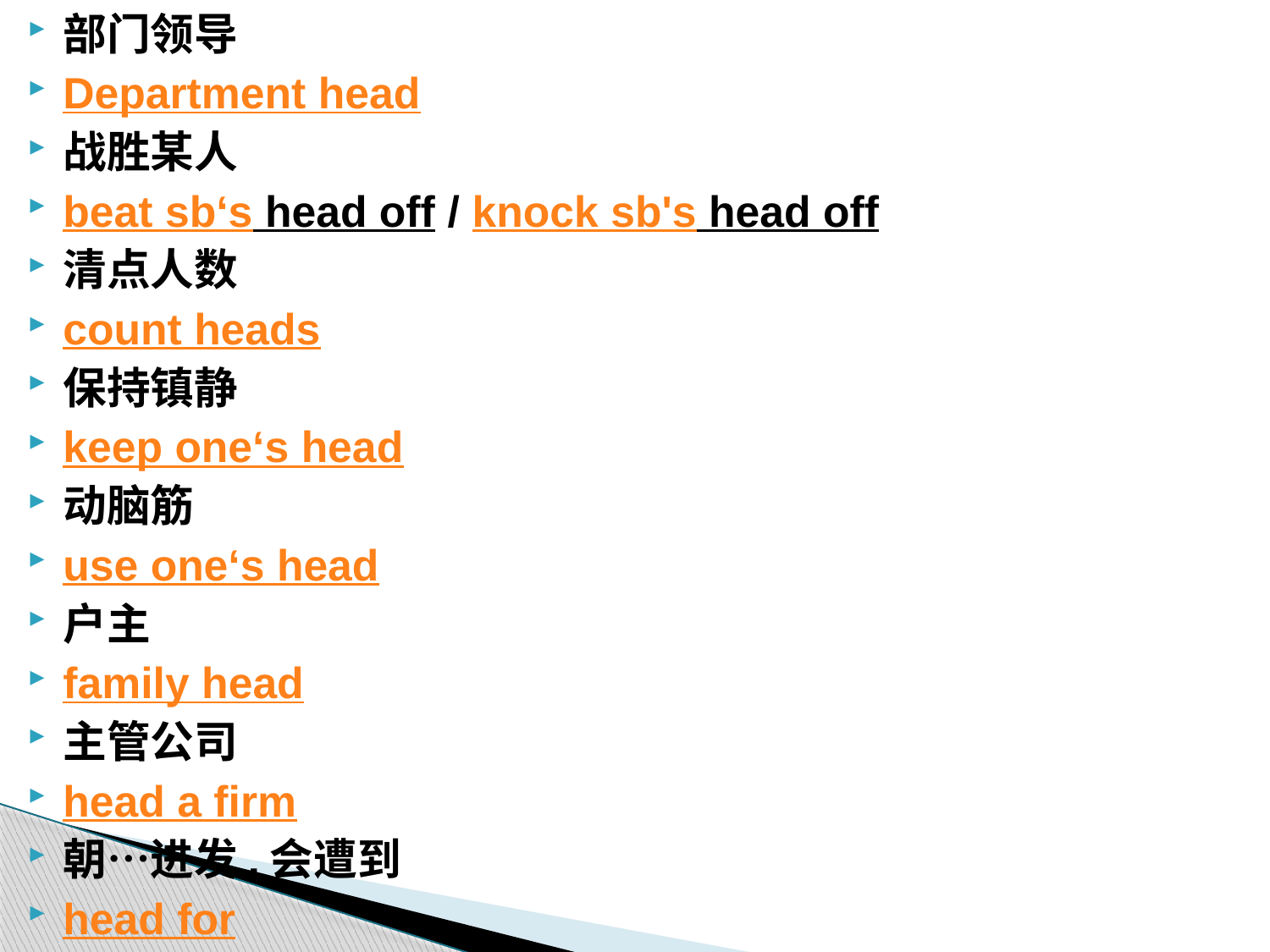

部门领导
Department head
战胜某人
beat sb‘s head off / knock sb's head off
清点人数
count heads
保持镇静
keep one‘s head
动脑筋
use one‘s head
户主
family head
主管公司
head a firm
朝…进发,会遭到
head for